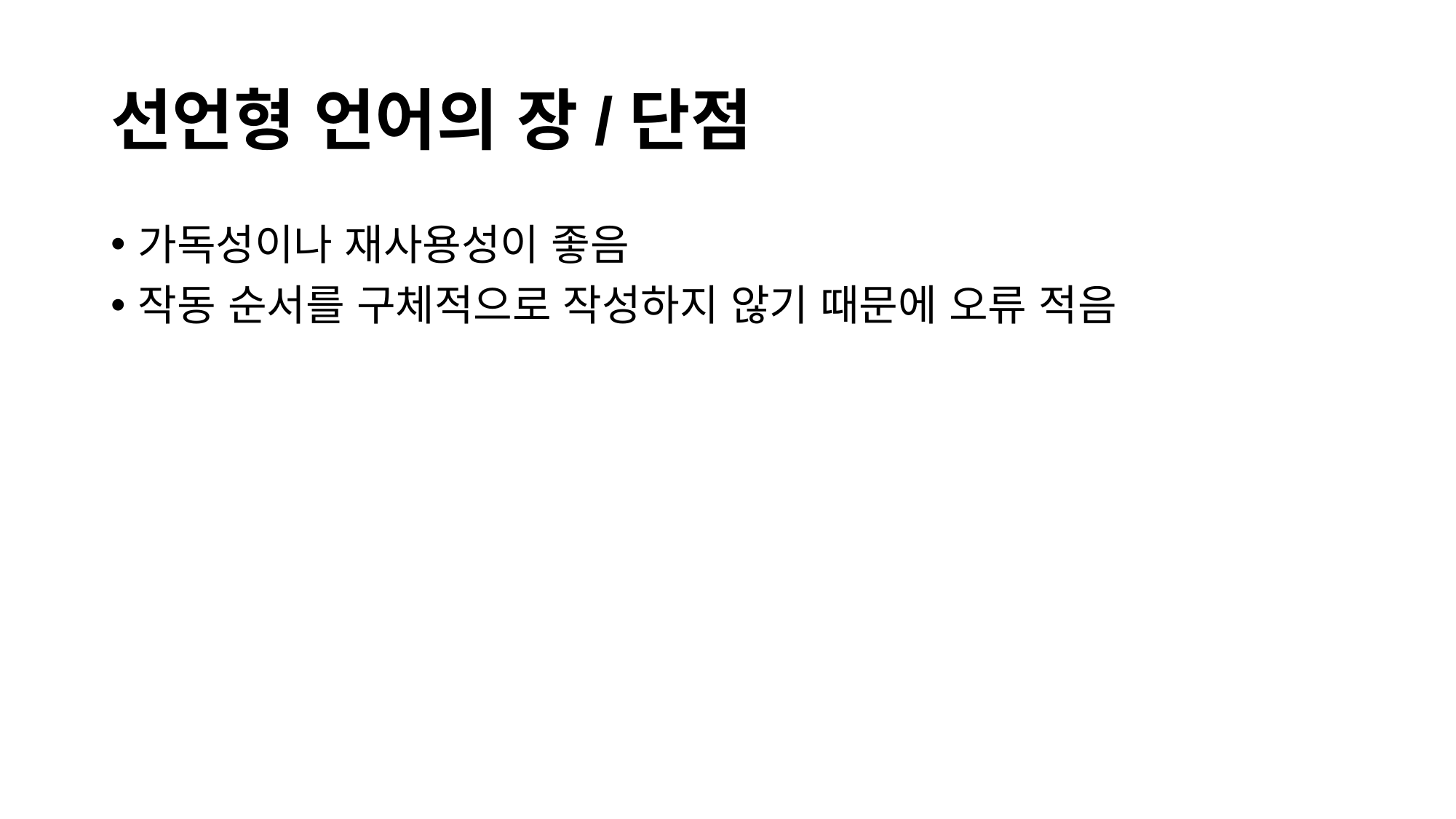

# 선언형 언어의 장/단점
가독성이나 재사용성이 좋음
작동 순서를 구체적으로 작성하지 않기 때문에 오류 적음